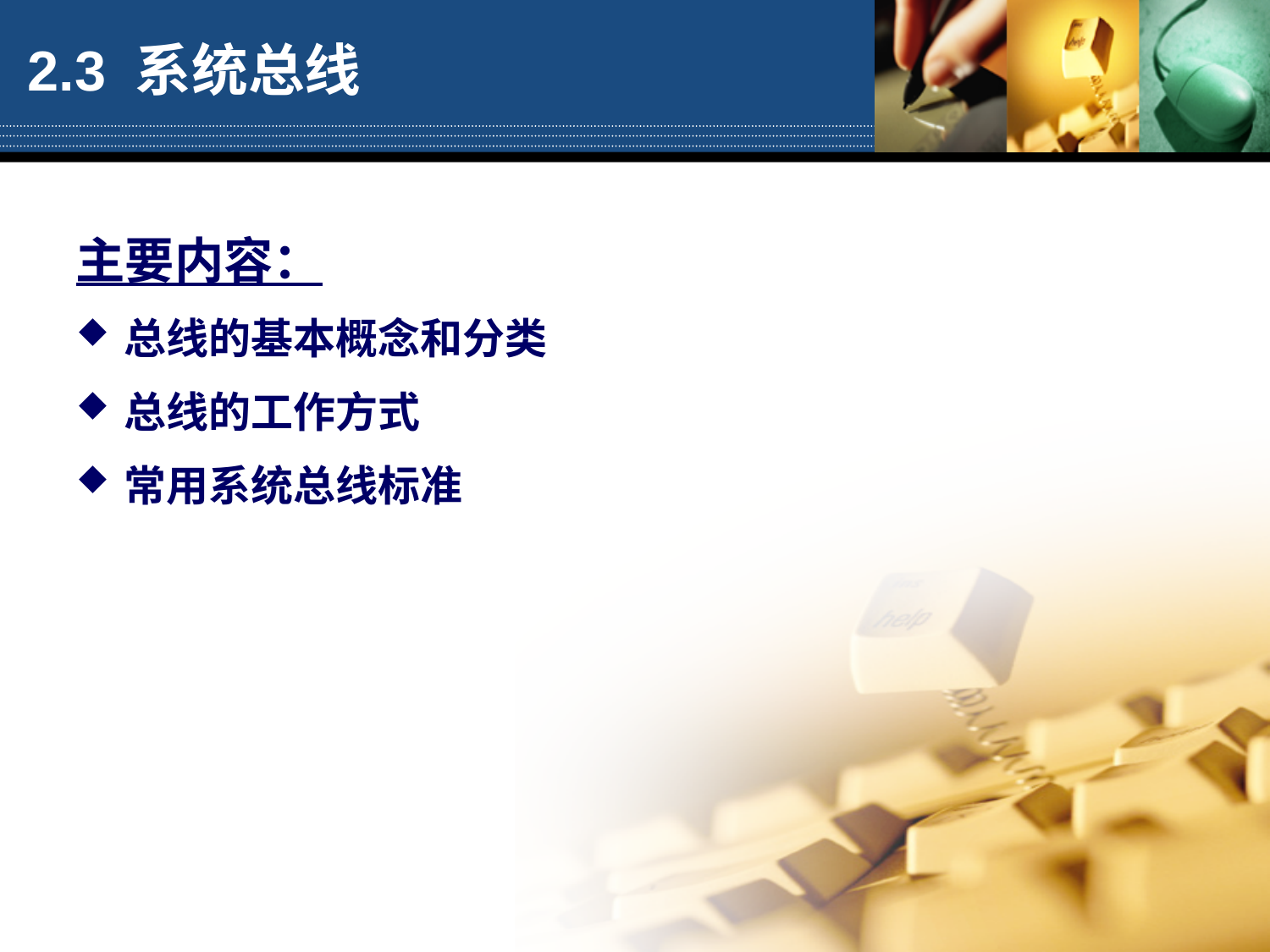

# 2.3 系统总线
主要内容：
总线的基本概念和分类
总线的工作方式
常用系统总线标准